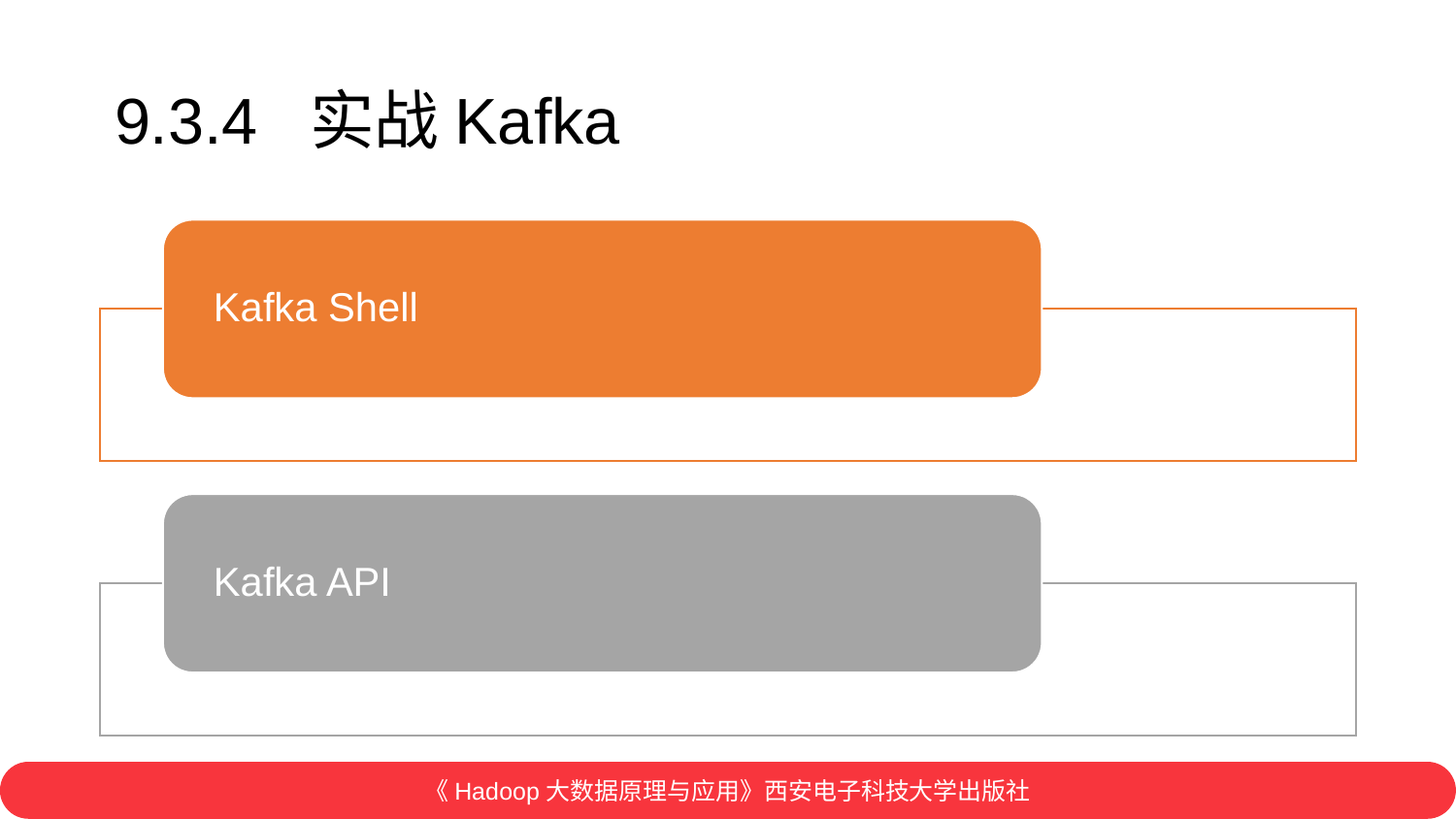

# 9.3.4  实战Kafka
Kafka Shell
Kafka API